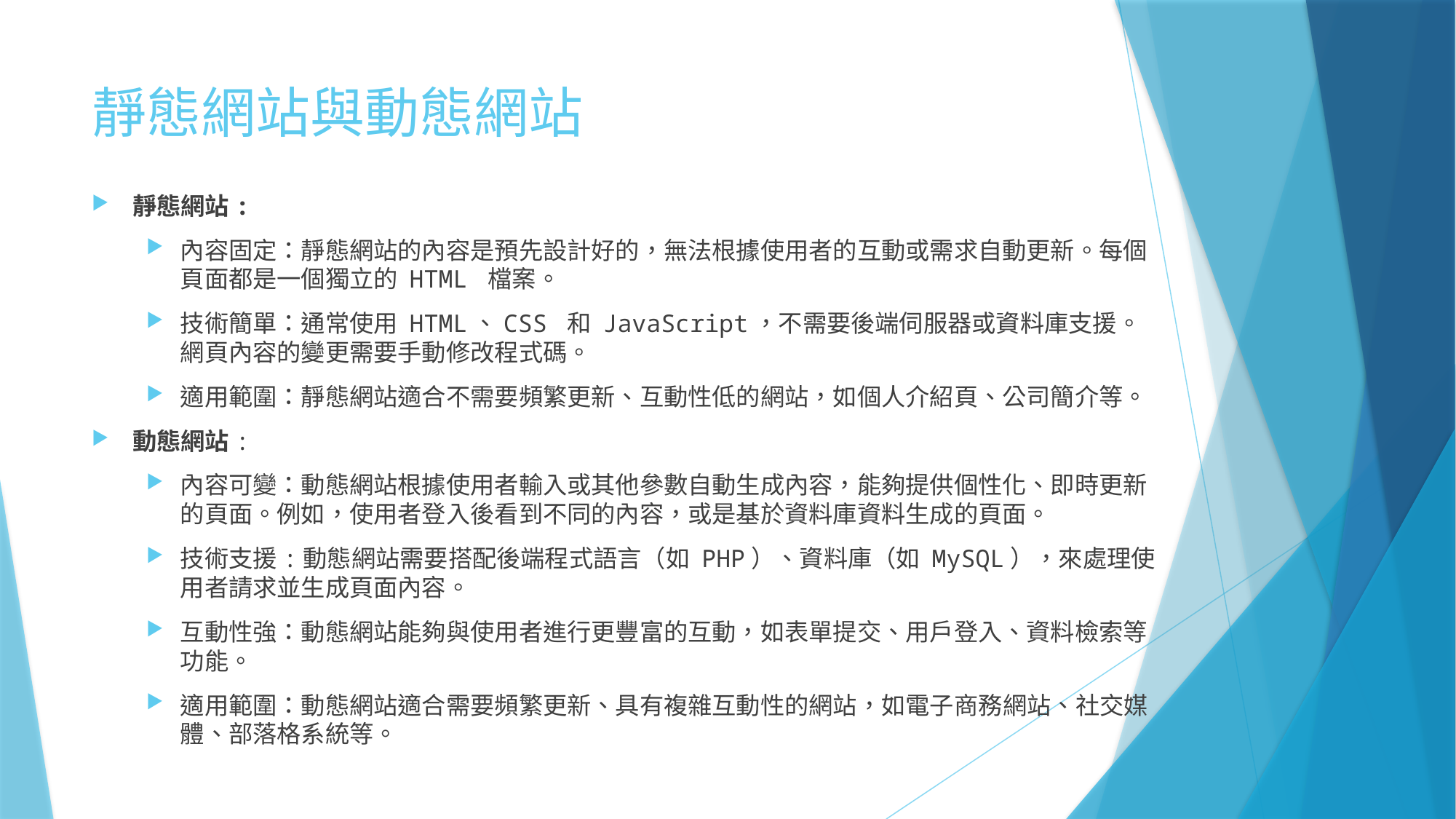

# 靜態網站與動態網站
靜態網站:
內容固定：靜態網站的內容是預先設計好的，無法根據使用者的互動或需求自動更新。每個頁面都是一個獨立的 HTML 檔案。
技術簡單：通常使用 HTML、CSS 和 JavaScript，不需要後端伺服器或資料庫支援。網頁內容的變更需要手動修改程式碼。
適用範圍：靜態網站適合不需要頻繁更新、互動性低的網站，如個人介紹頁、公司簡介等。
動態網站:
內容可變：動態網站根據使用者輸入或其他參數自動生成內容，能夠提供個性化、即時更新的頁面。例如，使用者登入後看到不同的內容，或是基於資料庫資料生成的頁面。
技術支援:動態網站需要搭配後端程式語言（如 PHP）、資料庫（如 MySQL），來處理使用者請求並生成頁面內容。
互動性強：動態網站能夠與使用者進行更豐富的互動，如表單提交、用戶登入、資料檢索等功能。
適用範圍：動態網站適合需要頻繁更新、具有複雜互動性的網站，如電子商務網站、社交媒體、部落格系統等。